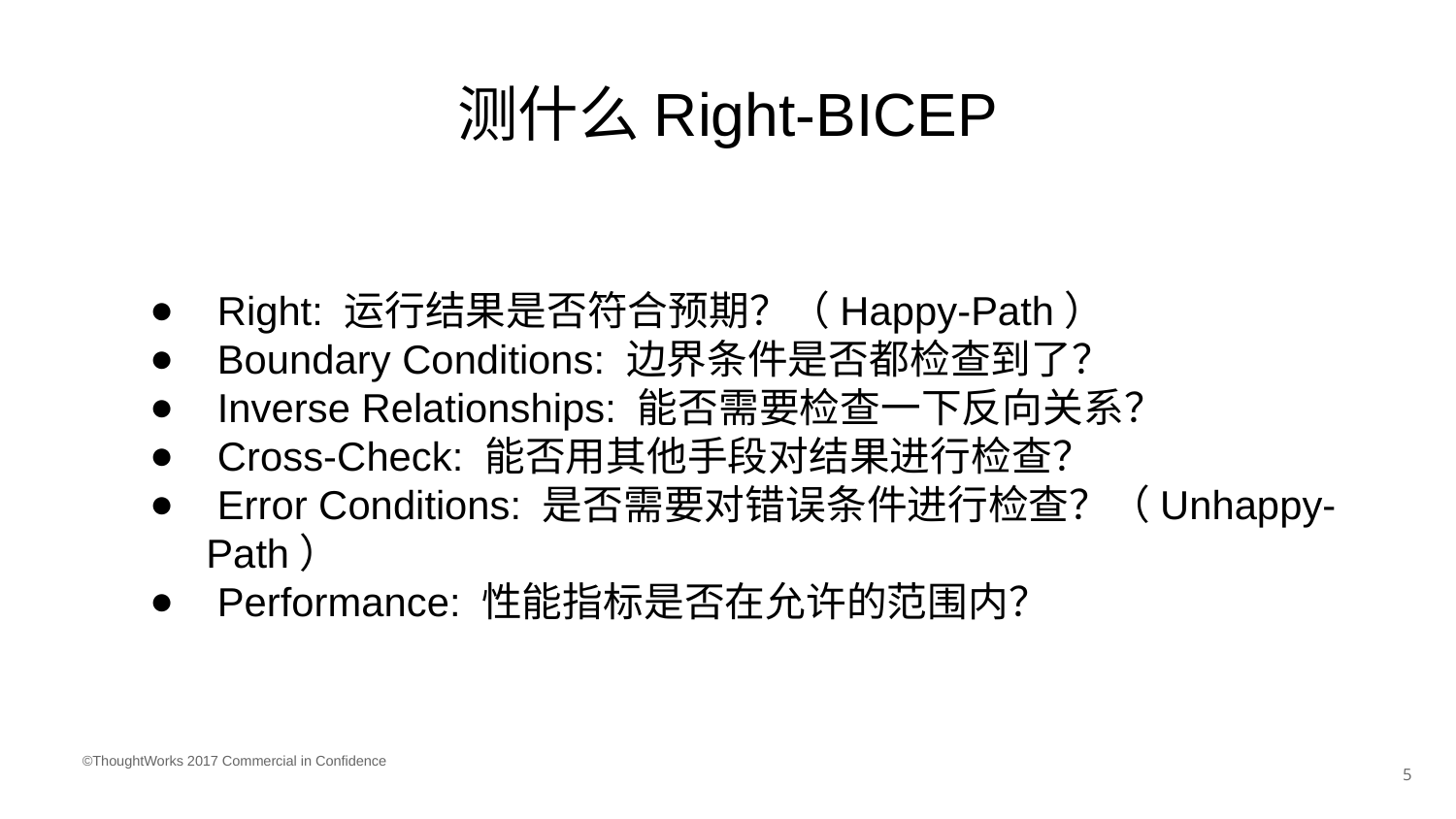

# 测什么Right-BICEP
 Right: 运行结果是否符合预期？（Happy-Path）
 Boundary Conditions: 边界条件是否都检查到了？
 Inverse Relationships: 能否需要检查一下反向关系？
 Cross-Check: 能否用其他手段对结果进行检查？
 Error Conditions: 是否需要对错误条件进行检查？（Unhappy-Path）
 Performance: 性能指标是否在允许的范围内？
5